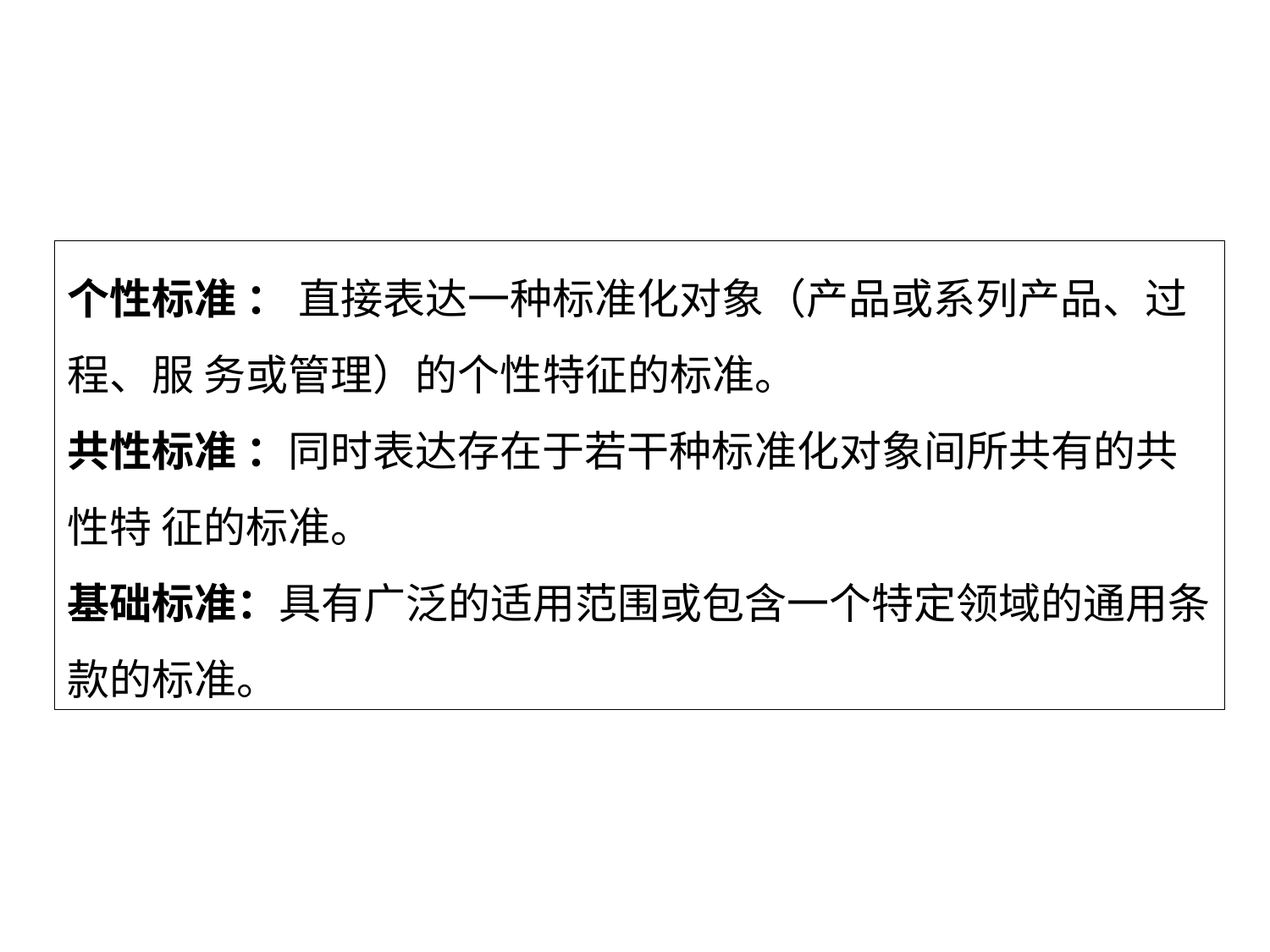

个性标准 ： 直接表达一种标准化对象（产品或系列产品、过程、服 务或管理）的个性特征的标准。
共性标准 ：同时表达存在于若干种标准化对象间所共有的共性特 征的标准。
基础标准：具有广泛的适用范围或包含一个特定领域的通用条款的标准。